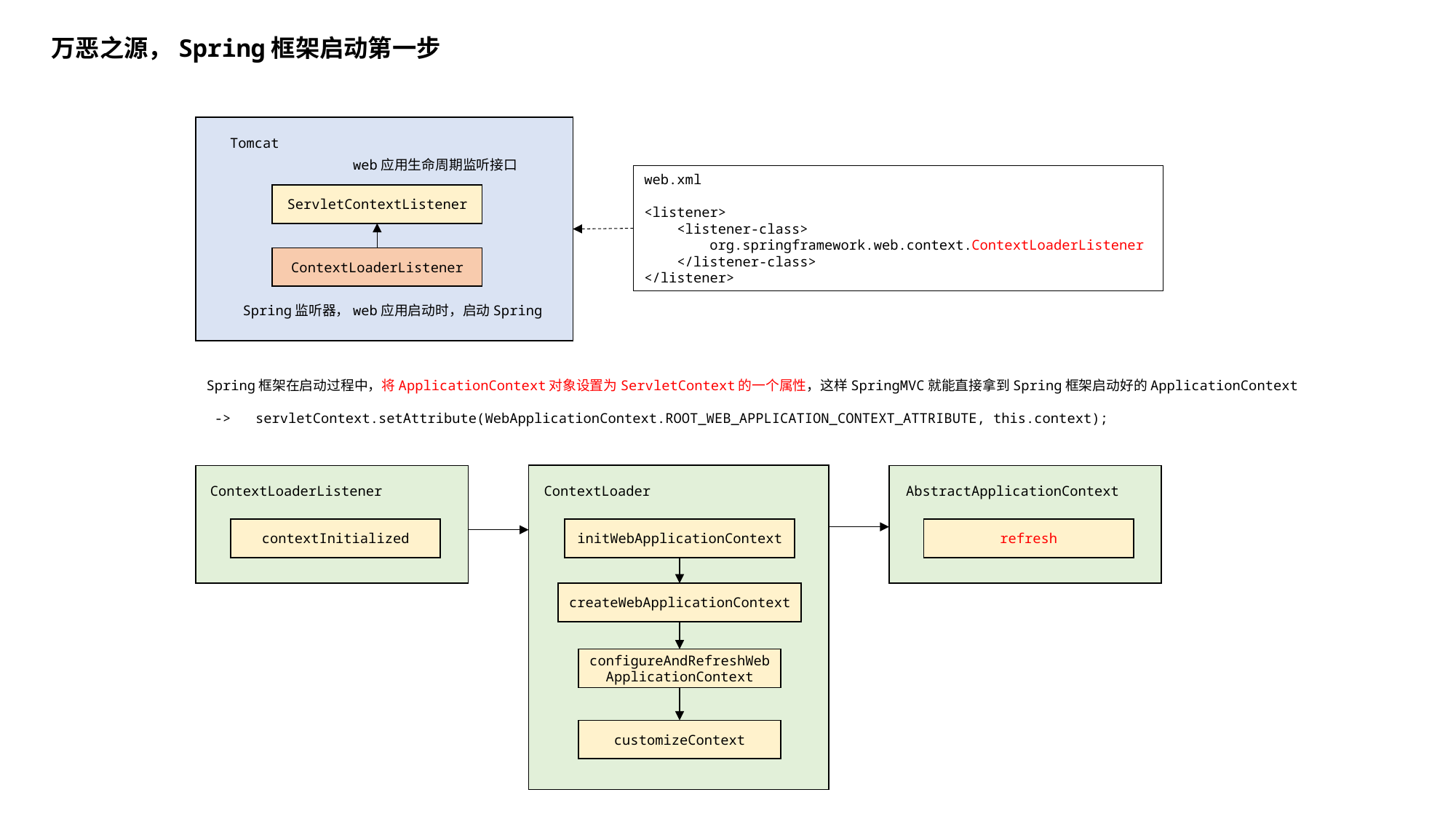

万恶之源，Spring框架启动第一步

Tomcat
web应用生命周期监听接口
web.xml

<listener>
    <listener-class>
        org.springframework.web.context.ContextLoaderListener
    </listener-class>
</listener>
ServletContextListener
ContextLoaderListener
Spring监听器，web应用启动时，启动Spring
Spring框架在启动过程中，将ApplicationContext对象设置为ServletContext的一个属性，这样SpringMVC就能直接拿到Spring框架启动好的ApplicationContext

 ->   servletContext.setAttribute(WebApplicationContext.ROOT_WEB_APPLICATION_CONTEXT_ATTRIBUTE, this.context);

AbstractApplicationContext
ContextLoaderListener
ContextLoader
refresh
contextInitialized
initWebApplicationContext
createWebApplicationContext
configureAndRefreshWebApplicationContext
customizeContext